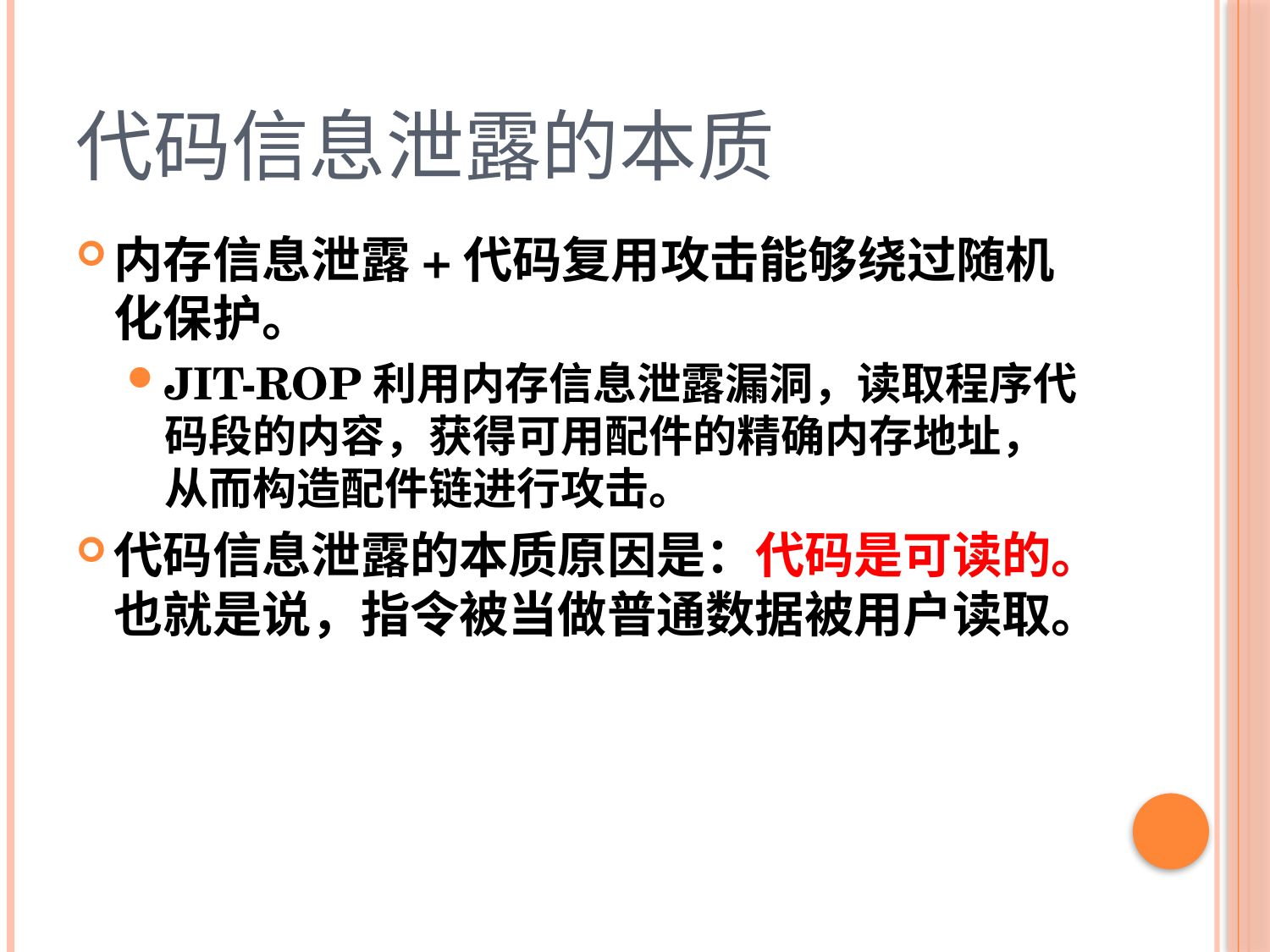

# 代码信息泄露的本质
内存信息泄露+代码复用攻击能够绕过随机化保护。
JIT-ROP利用内存信息泄露漏洞，读取程序代码段的内容，获得可用配件的精确内存地址，从而构造配件链进行攻击。
代码信息泄露的本质原因是：代码是可读的。也就是说，指令被当做普通数据被用户读取。